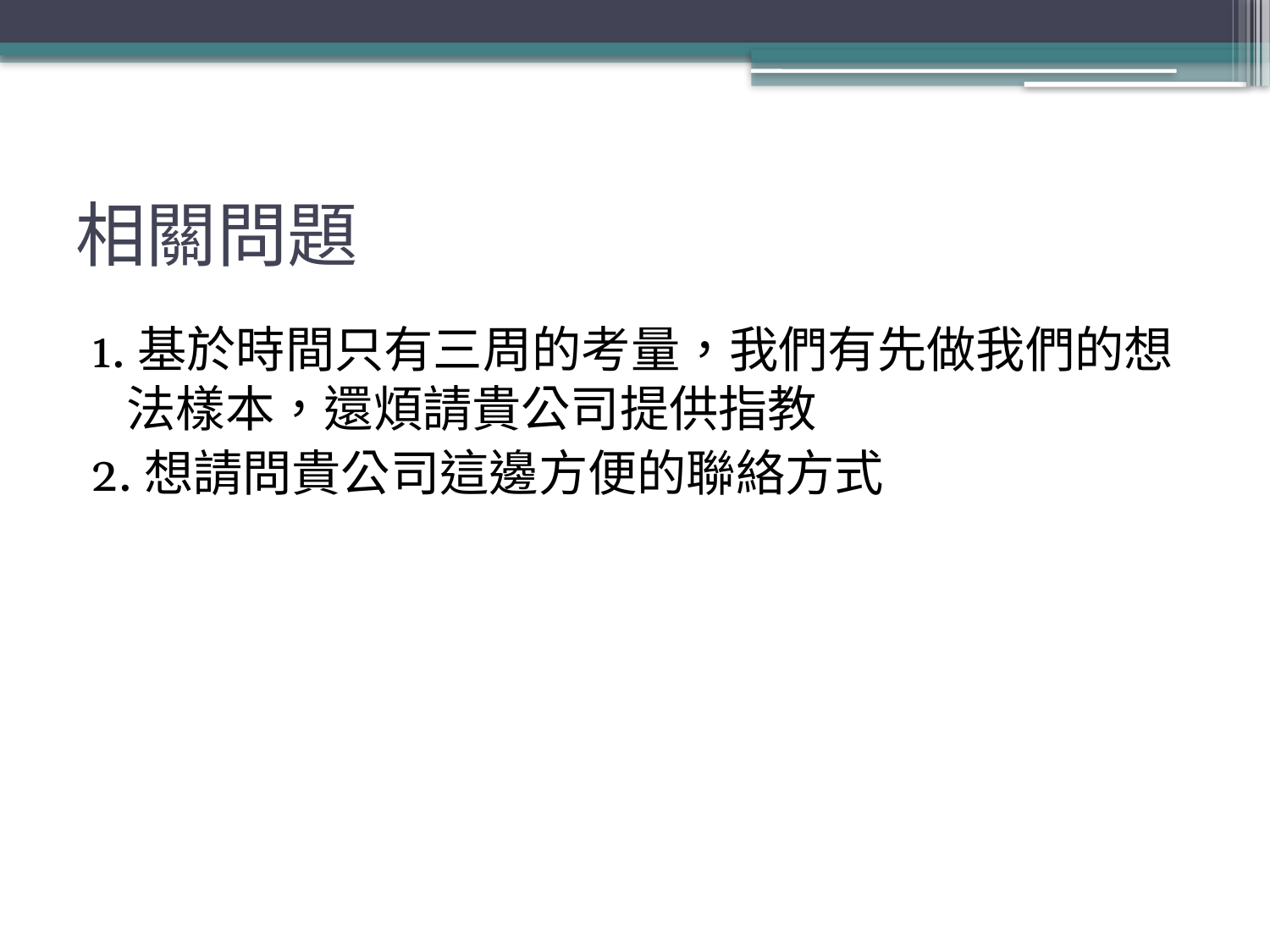

# 相關問題
1.基於時間只有三周的考量，我們有先做我們的想法樣本，還煩請貴公司提供指教
2.想請問貴公司這邊方便的聯絡方式